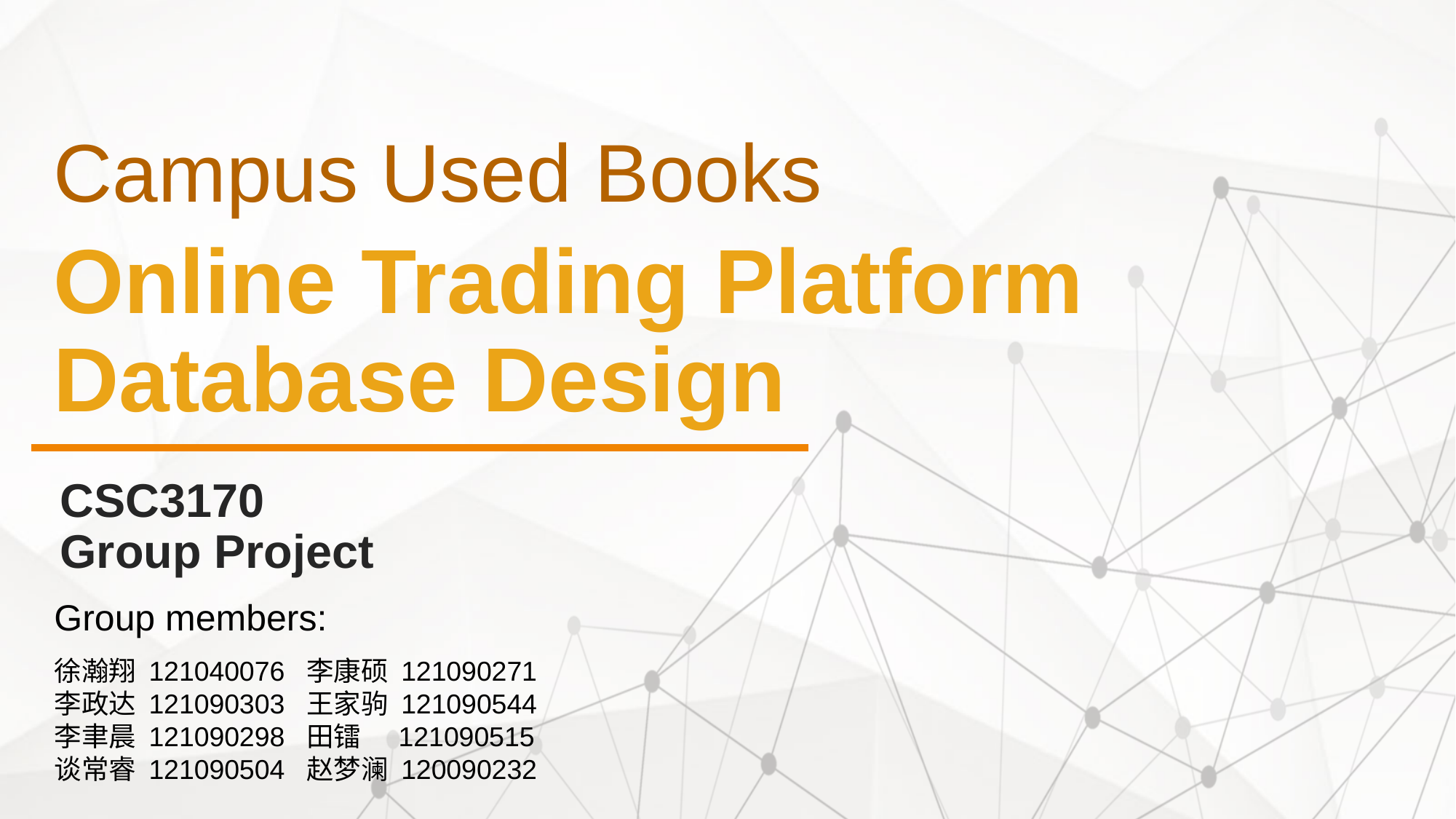

Campus Used Books
Online Trading Platform Database Design
# CSC3170 Group Project
Group members:
徐瀚翔 121040076  李康硕 121090271
李政达 121090303  王家驹 121090544
李聿晨 121090298  田镭     121090515
谈常睿 121090504  赵梦澜 120090232